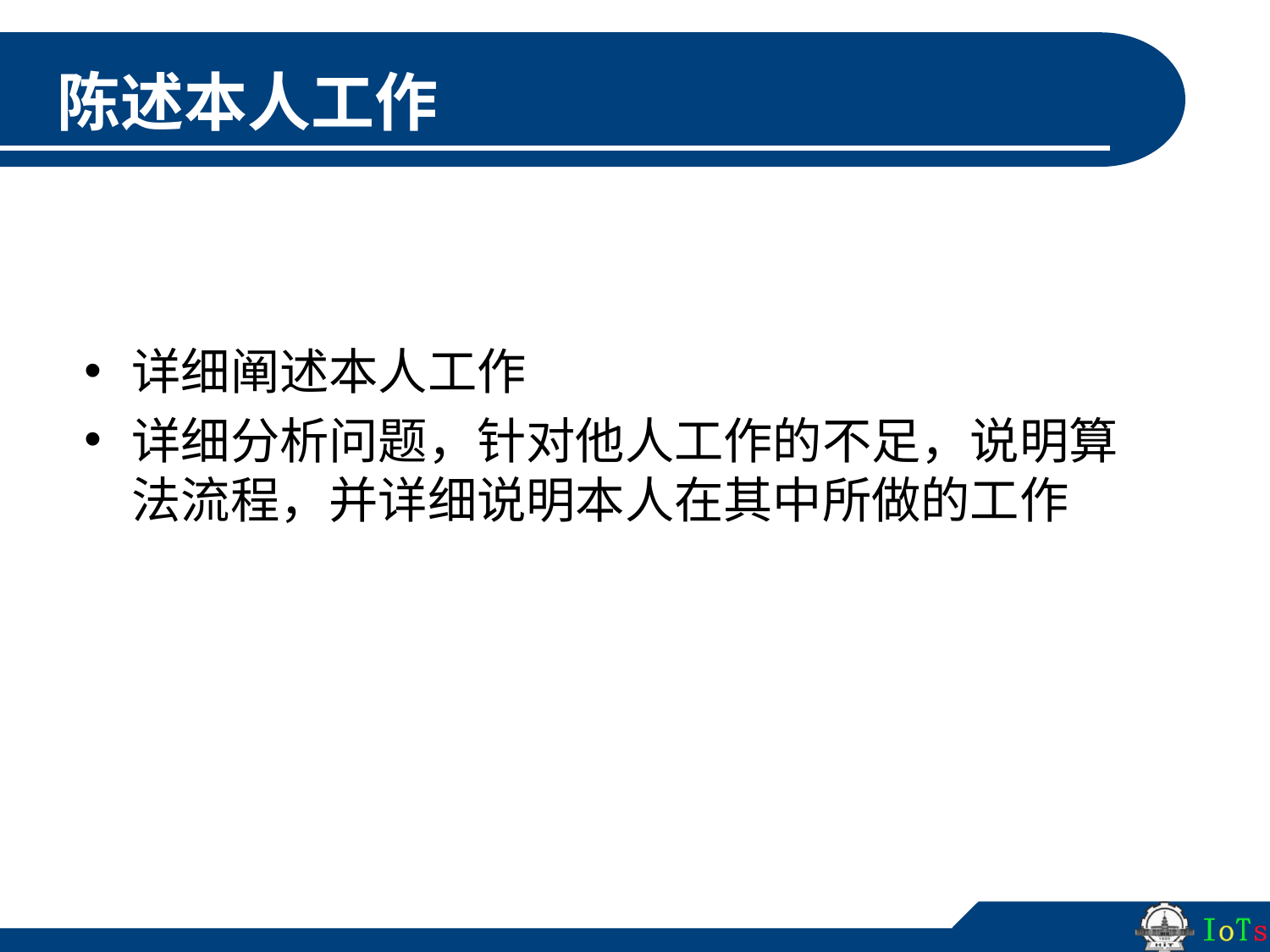

# 陈述本人工作
详细阐述本人工作
详细分析问题，针对他人工作的不足，说明算法流程，并详细说明本人在其中所做的工作